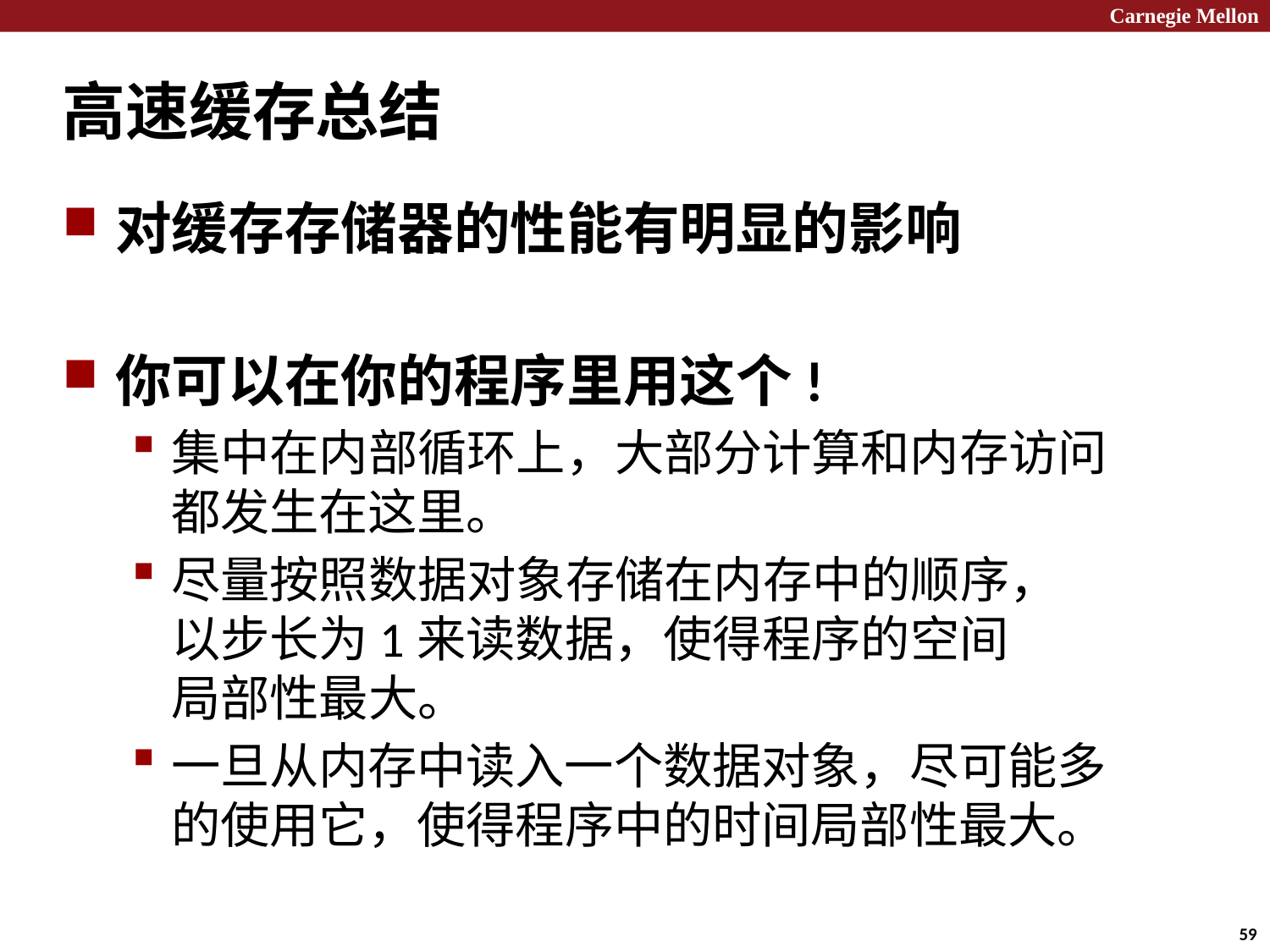

Carnegie Mellon
# 高速缓存总结
对缓存存储器的性能有明显的影响

你可以在你的程序里用这个!
集中在内部循环上，大部分计算和内存访问都发生在这里。
尽量按照数据对象存储在内存中的顺序，以步长为1来读数据，使得程序的空间局部性最大。
一旦从内存中读入一个数据对象，尽可能多的使用它，使得程序中的时间局部性最大。
59